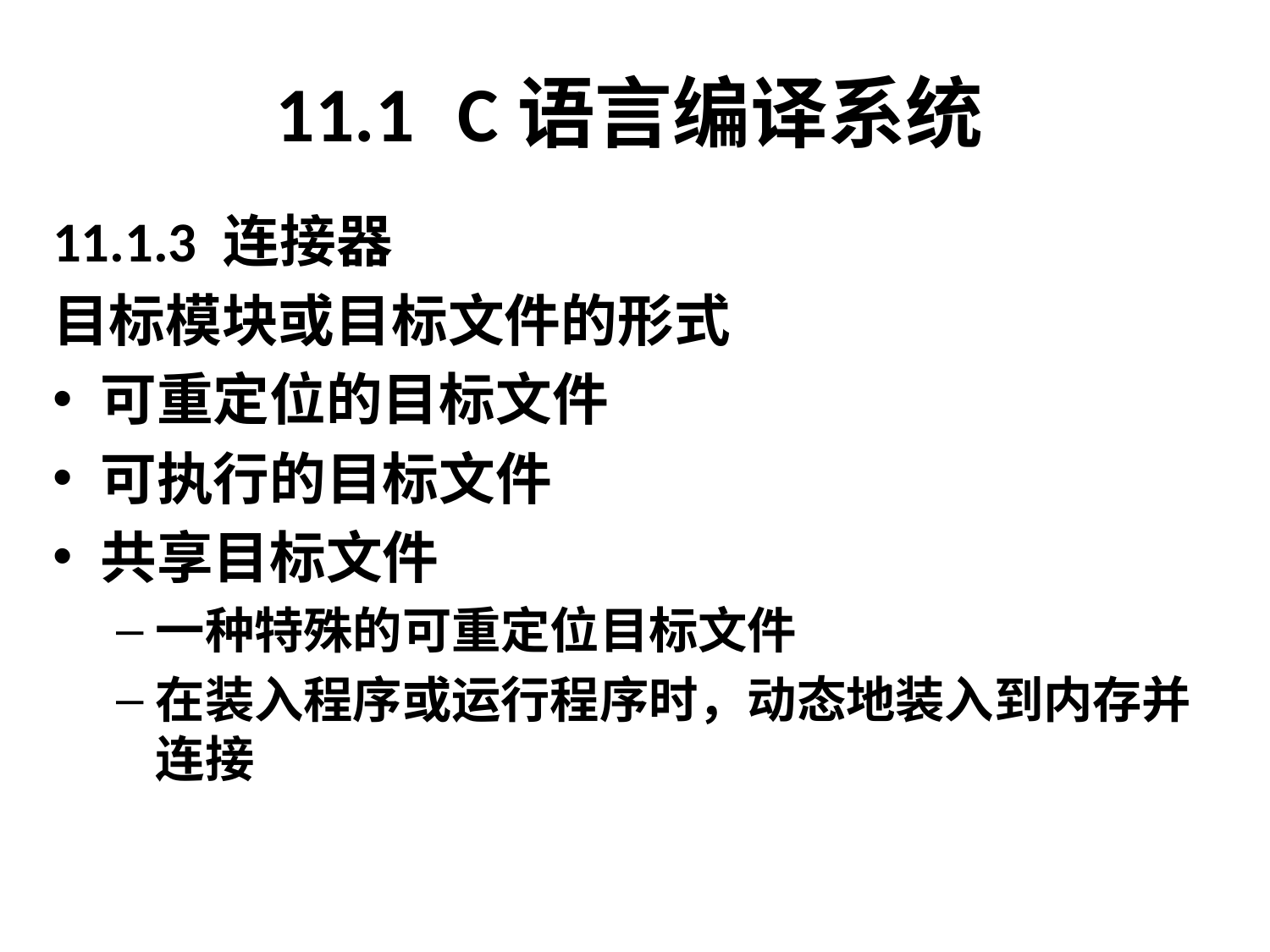

# 11.1  C语言编译系统
11.1.3 连接器
目标模块或目标文件的形式
可重定位的目标文件
可执行的目标文件
共享目标文件
一种特殊的可重定位目标文件
在装入程序或运行程序时，动态地装入到内存并连接